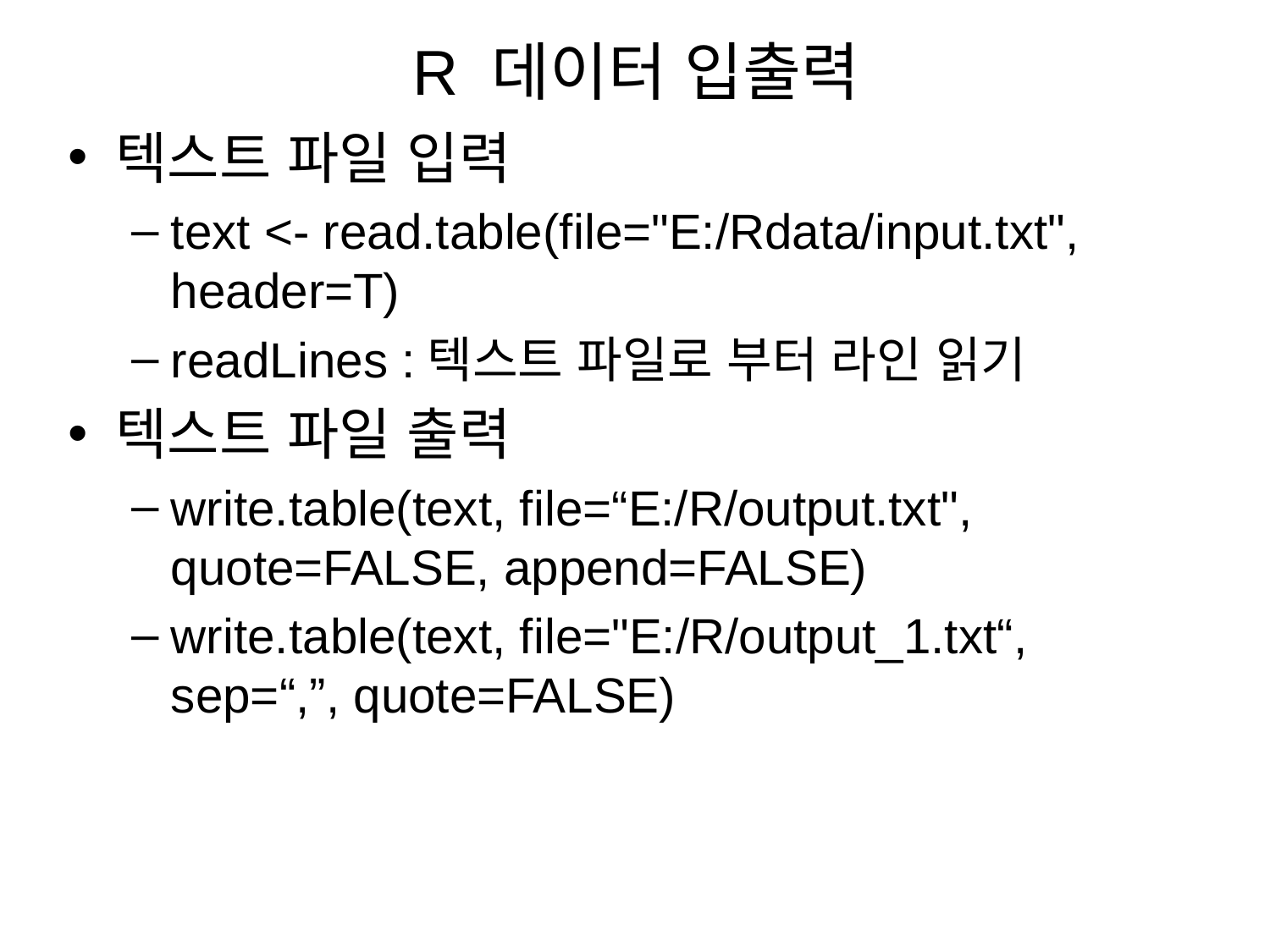

# R 데이터 입출력
텍스트 파일 입력
text <- read.table(file="E:/Rdata/input.txt", header=T)
readLines :텍스트 파일로 부터 라인 읽기
텍스트 파일 출력
write.table(text, file=“E:/R/output.txt", quote=FALSE, append=FALSE)
write.table(text, file="E:/R/output_1.txt“, sep=“,”, quote=FALSE)